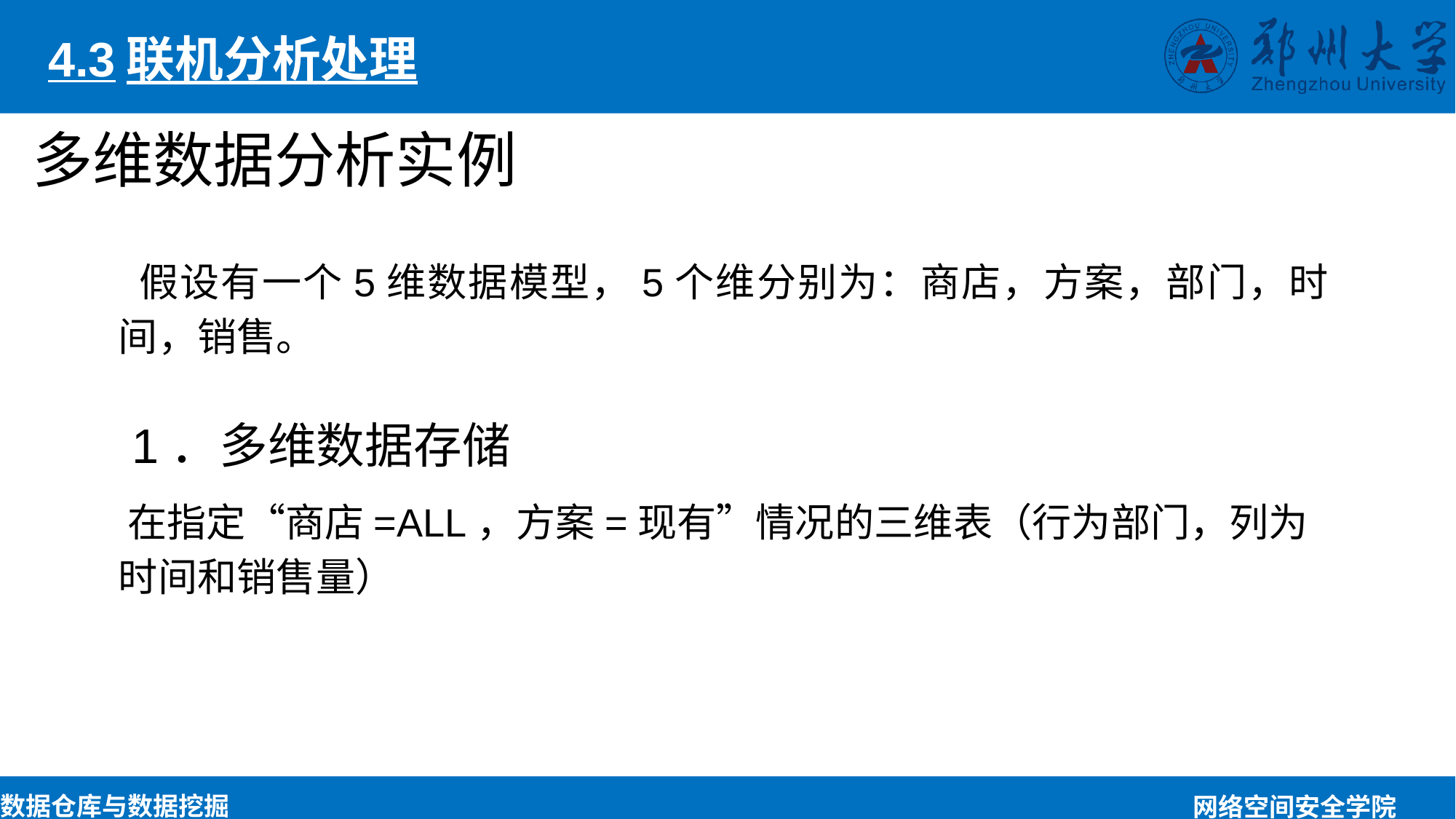

4.3联机分析处理
多维数据分析实例
      假设有一个5维数据模型，5个维分别为：商店，方案，部门，时间，销售。

     1．多维数据存储
      在指定“商店=ALL，方案=现有”情况的三维表（行为部门，列为时间和销售量）